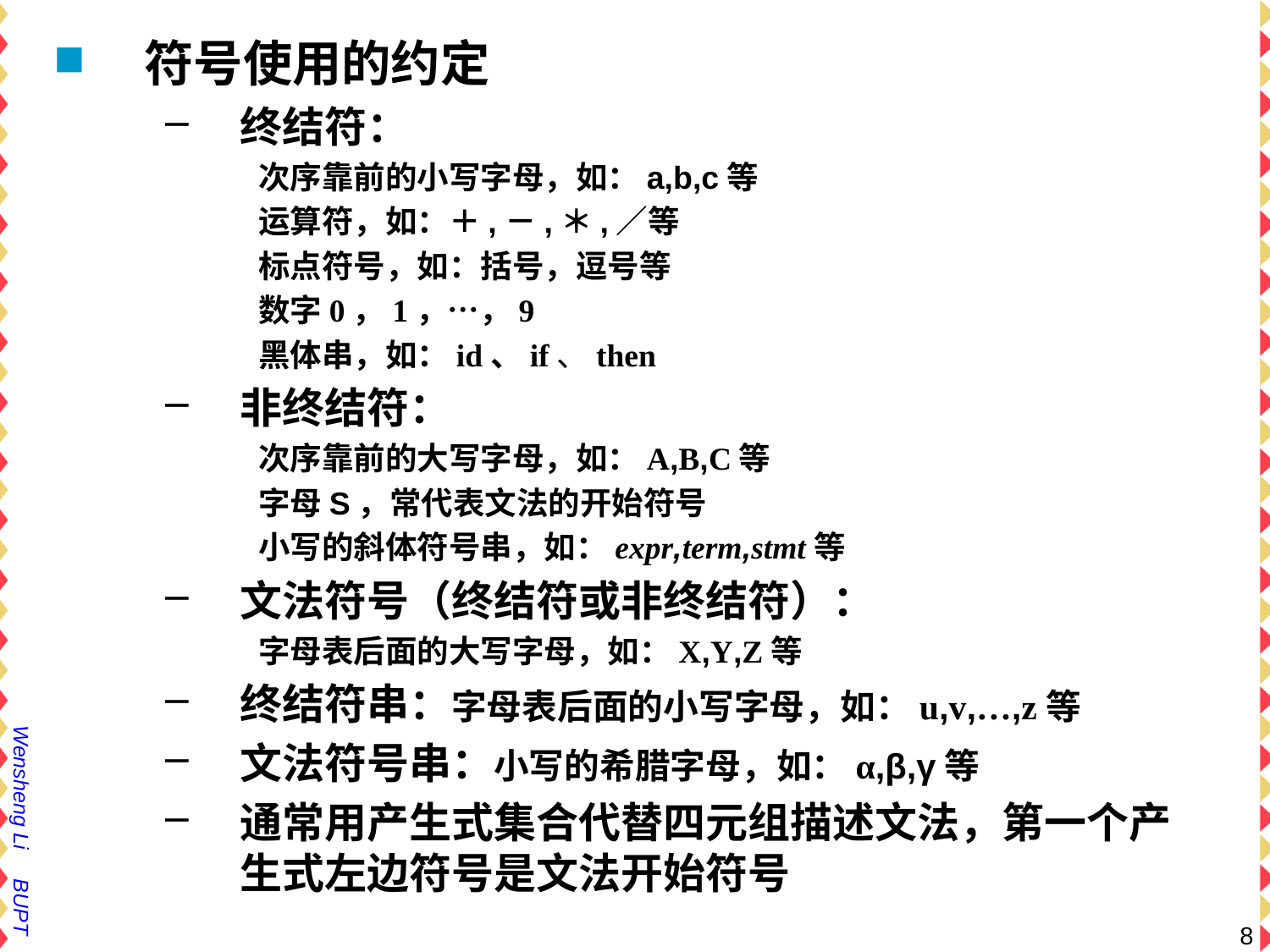

符号使用的约定
终结符：
次序靠前的小写字母，如：a,b,c等
运算符，如：＋,－,＊,／等
标点符号，如：括号，逗号等
数字0，1，…，9
黑体串，如：id、if、then
非终结符：
次序靠前的大写字母，如：A,B,C等
字母S，常代表文法的开始符号
小写的斜体符号串，如：expr,term,stmt等
文法符号（终结符或非终结符）：
字母表后面的大写字母，如：X,Y,Z等
终结符串：字母表后面的小写字母，如：u,v,…,z等
文法符号串：小写的希腊字母，如：α,β,γ等
通常用产生式集合代替四元组描述文法，第一个产生式左边符号是文法开始符号
8